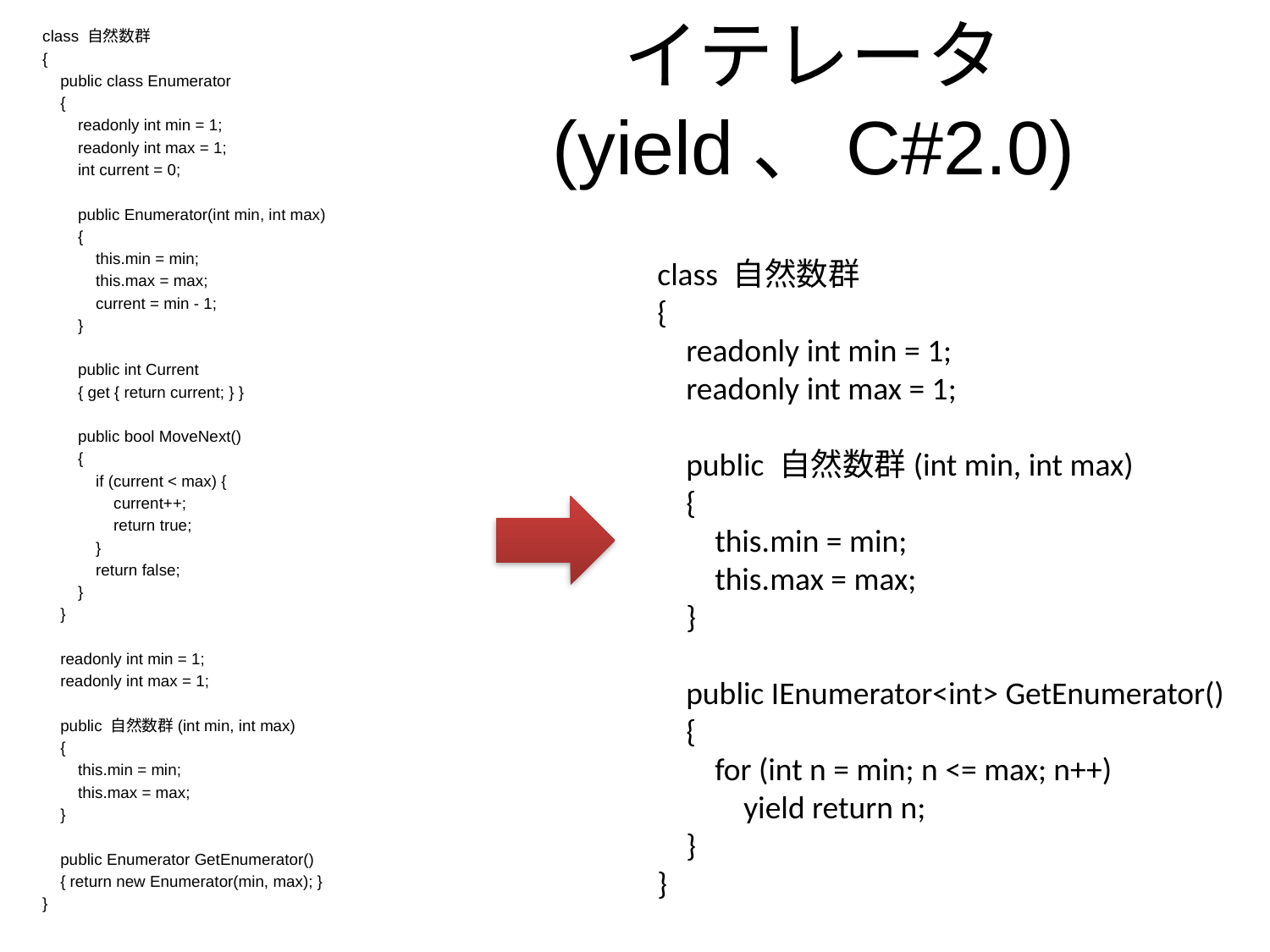

# イテレータ (yield、C#2.0)
class 自然数群
{
    public class Enumerator
    {
        readonly int min = 1;
        readonly int max = 1;
        int current = 0;

        public Enumerator(int min, int max)
        {
            this.min = min;
            this.max = max;
            current = min - 1;
        }

        public int Current
        { get { return current; } }

        public bool MoveNext()
        {
            if (current < max) {
                current++;
                return true;
            }
            return false;
        }
    }

    readonly int min = 1;
    readonly int max = 1;

    public 自然数群(int min, int max)
    {
        this.min = min;
        this.max = max;
    }

    public Enumerator GetEnumerator()
    { return new Enumerator(min, max); }
}
class 自然数群
{
    readonly int min = 1;
    readonly int max = 1;

    public 自然数群(int min, int max)
    {
        this.min = min;
        this.max = max;
    }

    public IEnumerator<int> GetEnumerator()
    {
        for (int n = min; n <= max; n++)
            yield return n;
    }
}